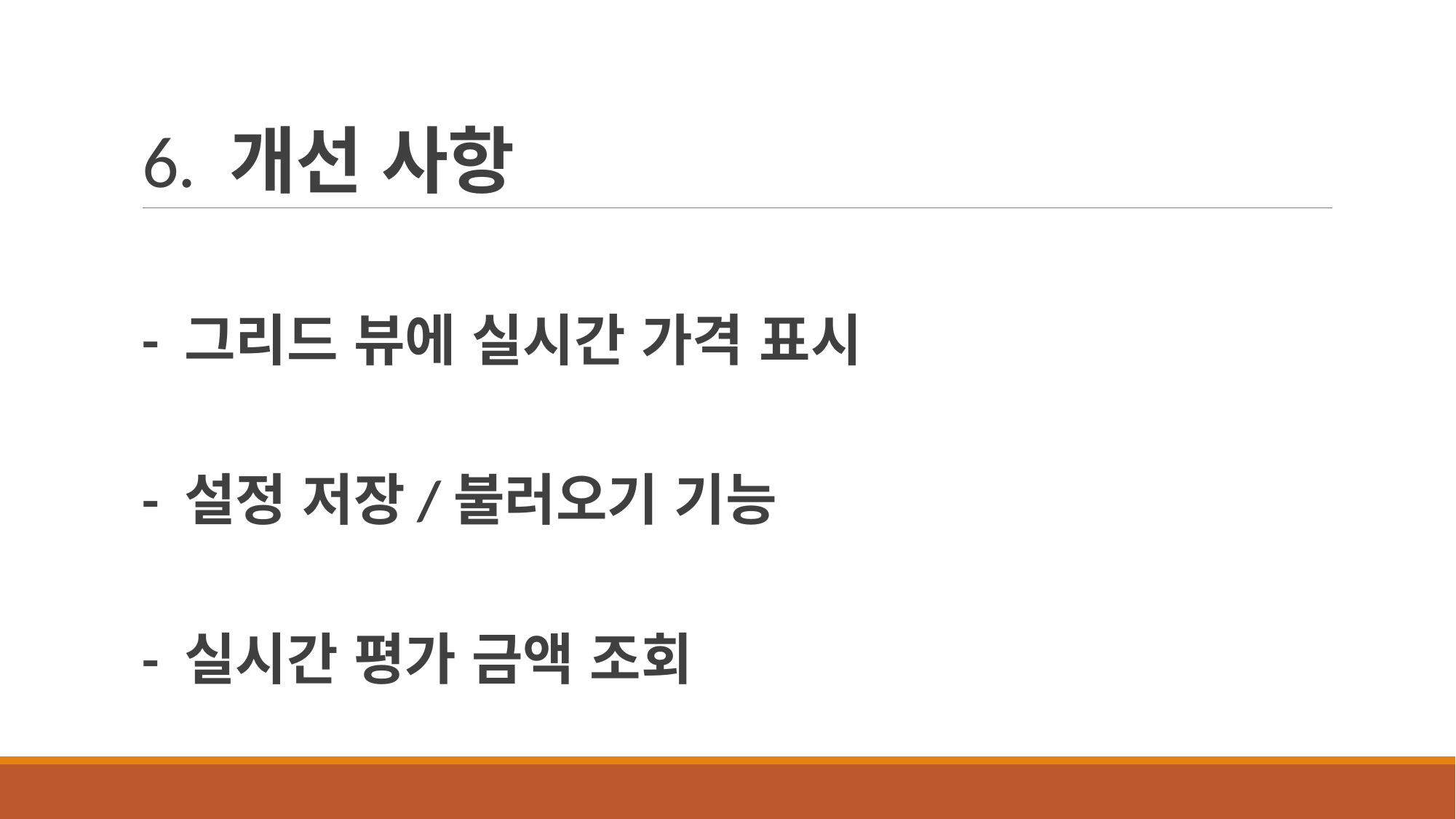

# 6. 개선 사항

- 그리드 뷰에 실시간 가격 표시

- 설정 저장/불러오기 기능

- 실시간 평가 금액 조회